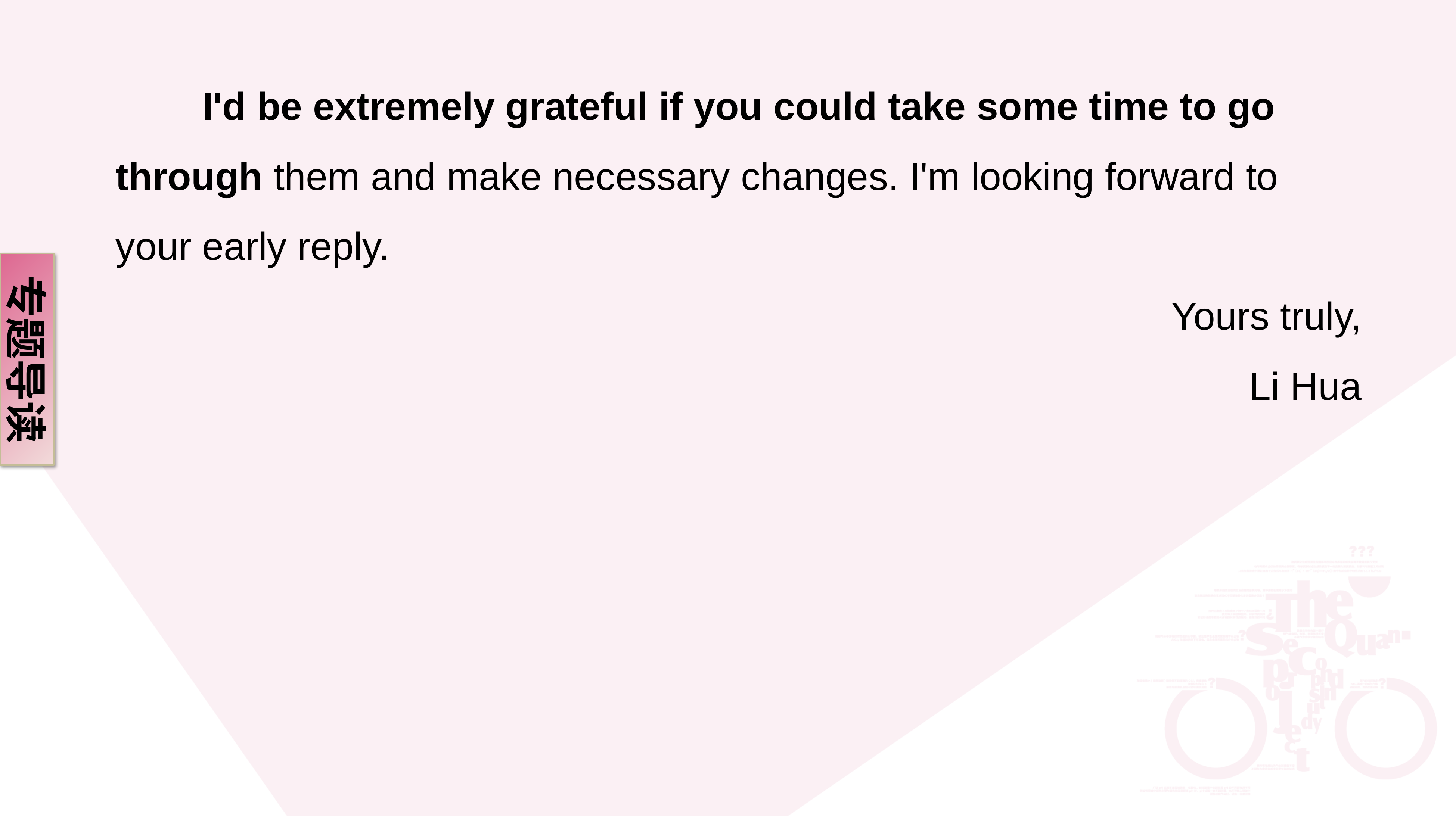

I'd be extremely grateful if you could take some time to go through them and make necessary changes. I'm looking forward to your early reply.
Yours truly,
Li Hua
专题导读